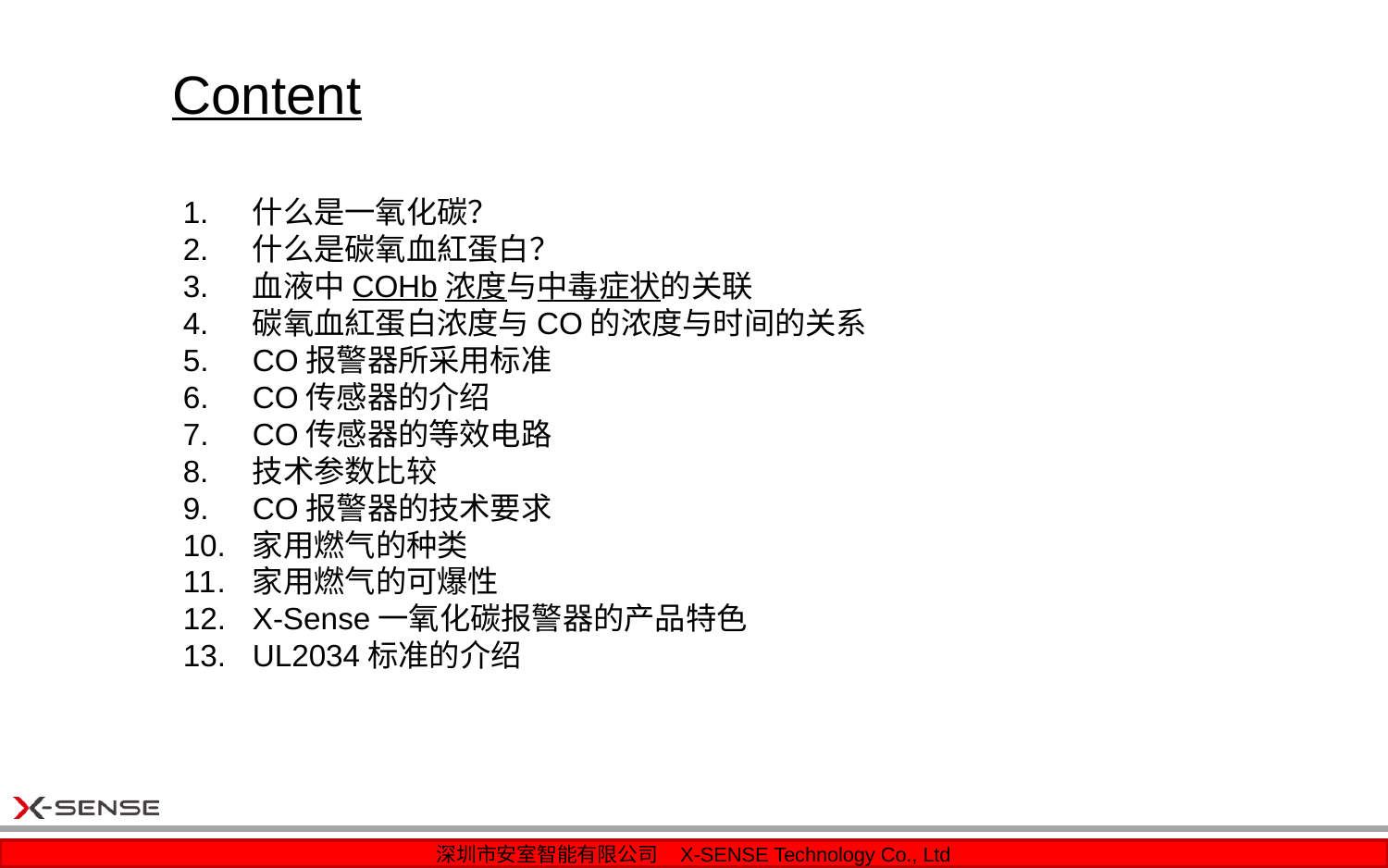

# Content
什么是一氧化碳？
什么是碳氧血紅蛋白？
血液中COHb浓度与中毒症状的关联
碳氧血紅蛋白浓度与CO的浓度与时间的关系
CO报警器所采用标准
CO传感器的介绍
CO传感器的等效电路
技术参数比较
CO报警器的技术要求
家用燃气的种类
家用燃气的可爆性
X-Sense一氧化碳报警器的产品特色
UL2034标准的介绍